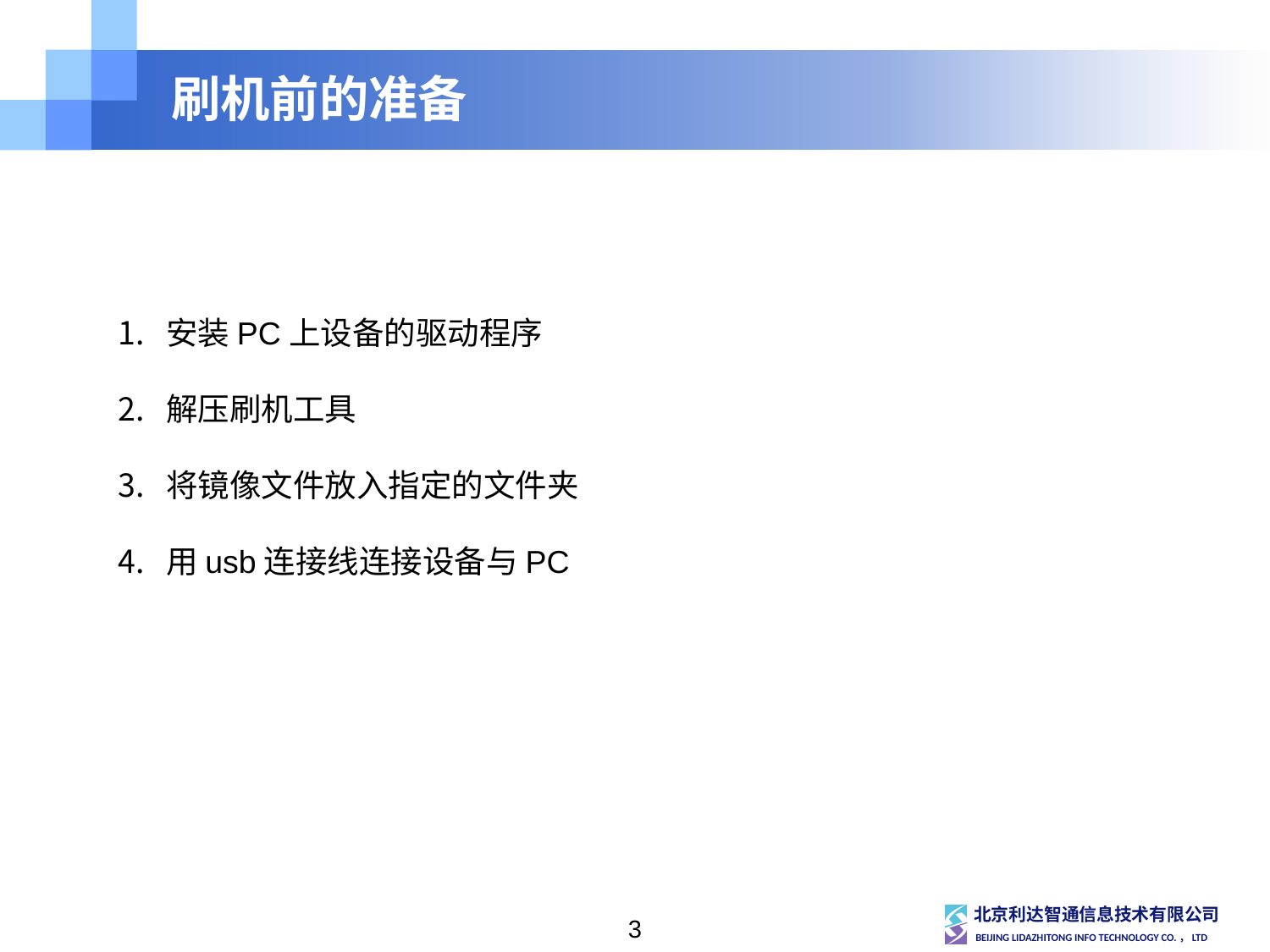

# 刷机前的准备
安装PC上设备的驱动程序

解压刷机工具

将镜像文件放入指定的文件夹

用usb连接线连接设备与PC

3